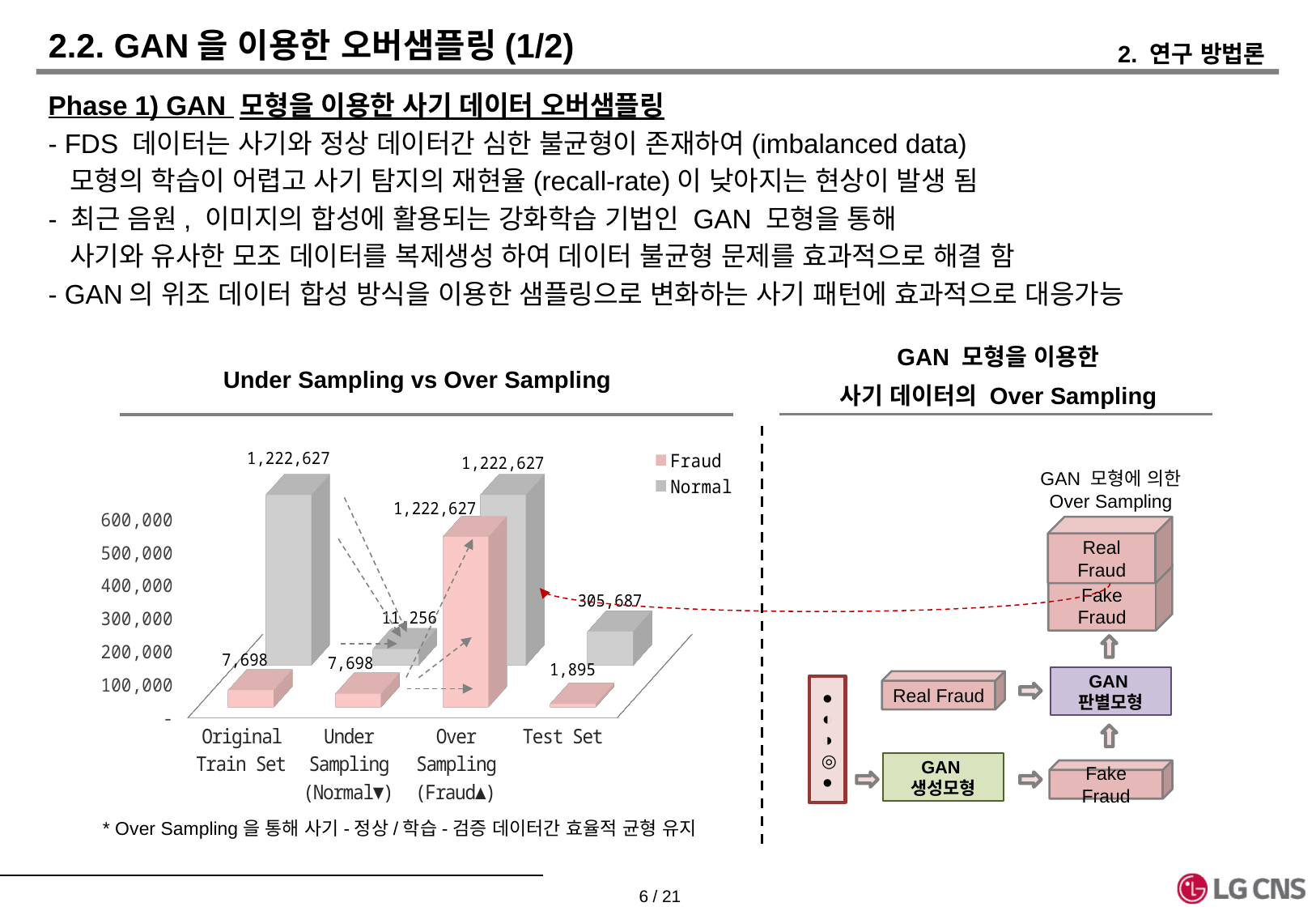

# 2.2. GAN을 이용한 오버샘플링(1/2)
2. 연구 방법론
Phase 1) GAN 모형을 이용한 사기 데이터 오버샘플링
- FDS 데이터는 사기와 정상 데이터간 심한 불균형이 존재하여(imbalanced data)
  모형의 학습이 어렵고 사기 탐지의 재현율(recall-rate)이 낮아지는 현상이 발생 됨
- 최근 음원, 이미지의 합성에 활용되는 강화학습 기법인 GAN 모형을 통해
  사기와 유사한 모조 데이터를 복제생성 하여 데이터 불균형 문제를 효과적으로 해결 함
- GAN의 위조 데이터 합성 방식을 이용한 샘플링으로 변화하는 사기 패턴에 효과적으로 대응가능
GAN 모형을 이용한
사기 데이터의 Over Sampling
Under Sampling vs Over Sampling

[unsupported chart]

GAN 모형에 의한
Over Sampling
Real
Fraud
Fake
Fraud

GAN
판별모형
Real Fraud
●◐◑◎●

GAN
생성모형
Fake Fraud

* Over Sampling을 통해 사기-정상/학습-검증 데이터간 효율적 균형 유지